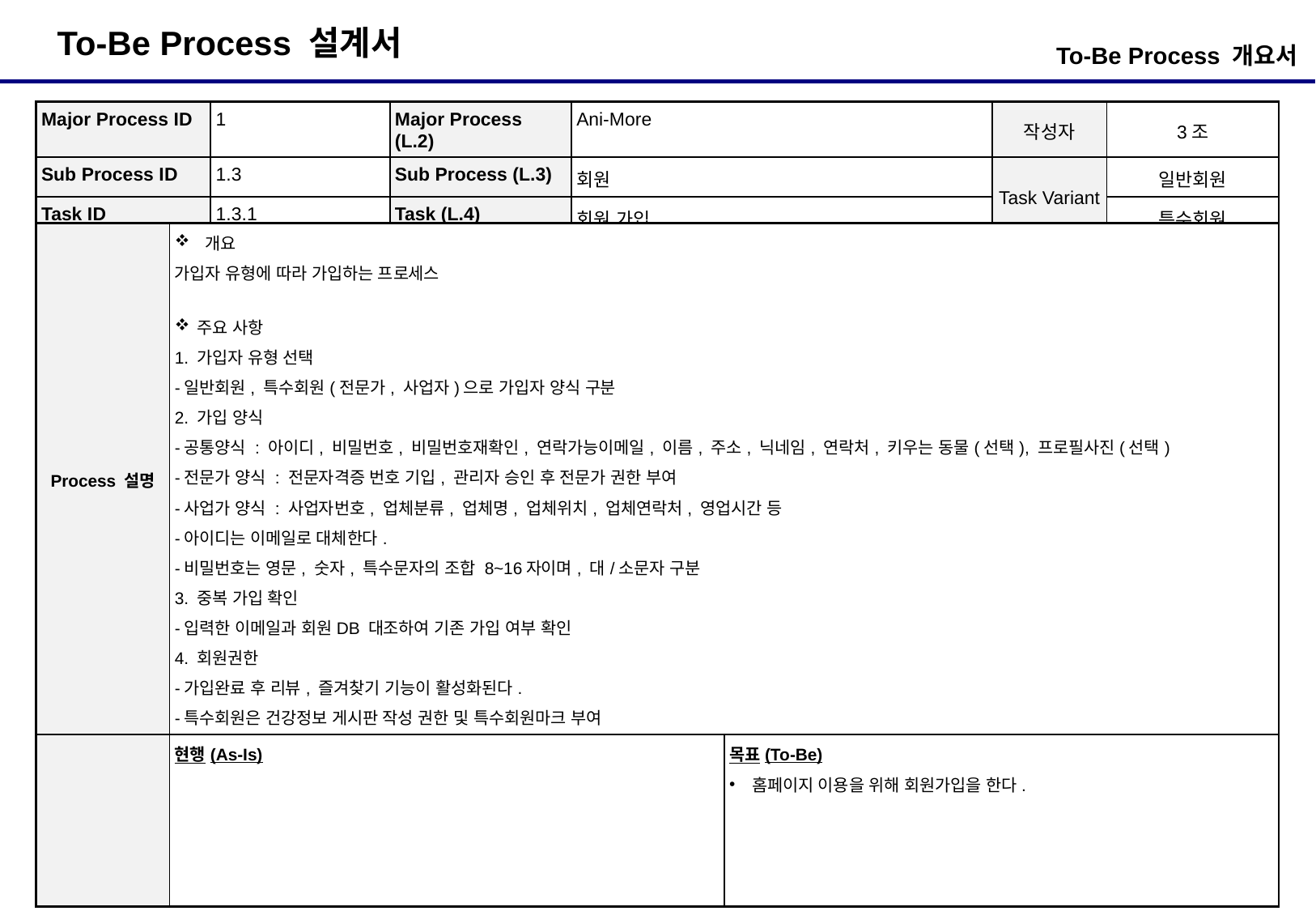

To-Be Process 개요서
| Major Process ID | 1 | Major Process (L.2) | Ani-More | 작성자 | 3조 |
| --- | --- | --- | --- | --- | --- |
| Sub Process ID | 1.3 | Sub Process (L.3) | 회원 | Task Variant | 일반회원 |
| Task ID | 1.3.1 | Task (L.4) | 회원 가입 |  | 특수회원 |
| Process 설명 | 개요 가입자 유형에 따라 가입하는 프로세스 주요 사항 1. 가입자 유형 선택 -일반회원, 특수회원(전문가, 사업자)으로 가입자 양식 구분 2. 가입 양식 -공통양식 : 아이디, 비밀번호, 비밀번호재확인, 연락가능이메일, 이름, 주소, 닉네임, 연락처, 키우는 동물(선택), 프로필사진(선택) -전문가 양식 : 전문자격증 번호 기입, 관리자 승인 후 전문가 권한 부여 -사업가 양식 : 사업자번호, 업체분류, 업체명, 업체위치, 업체연락처, 영업시간 등 -아이디는 이메일로 대체한다. -비밀번호는 영문, 숫자, 특수문자의 조합 8~16자이며, 대/소문자 구분 3. 중복 가입 확인 -입력한 이메일과 회원DB 대조하여 기존 가입 여부 확인 4. 회원권한 -가입완료 후 리뷰, 즐겨찾기 기능이 활성화된다. -특수회원은 건강정보 게시판 작성 권한 및 특수회원마크 부여 |  |
| --- | --- | --- |
|  | 현행(As-Is) | 목표(To-Be) 홈페이지 이용을 위해 회원가입을 한다. |